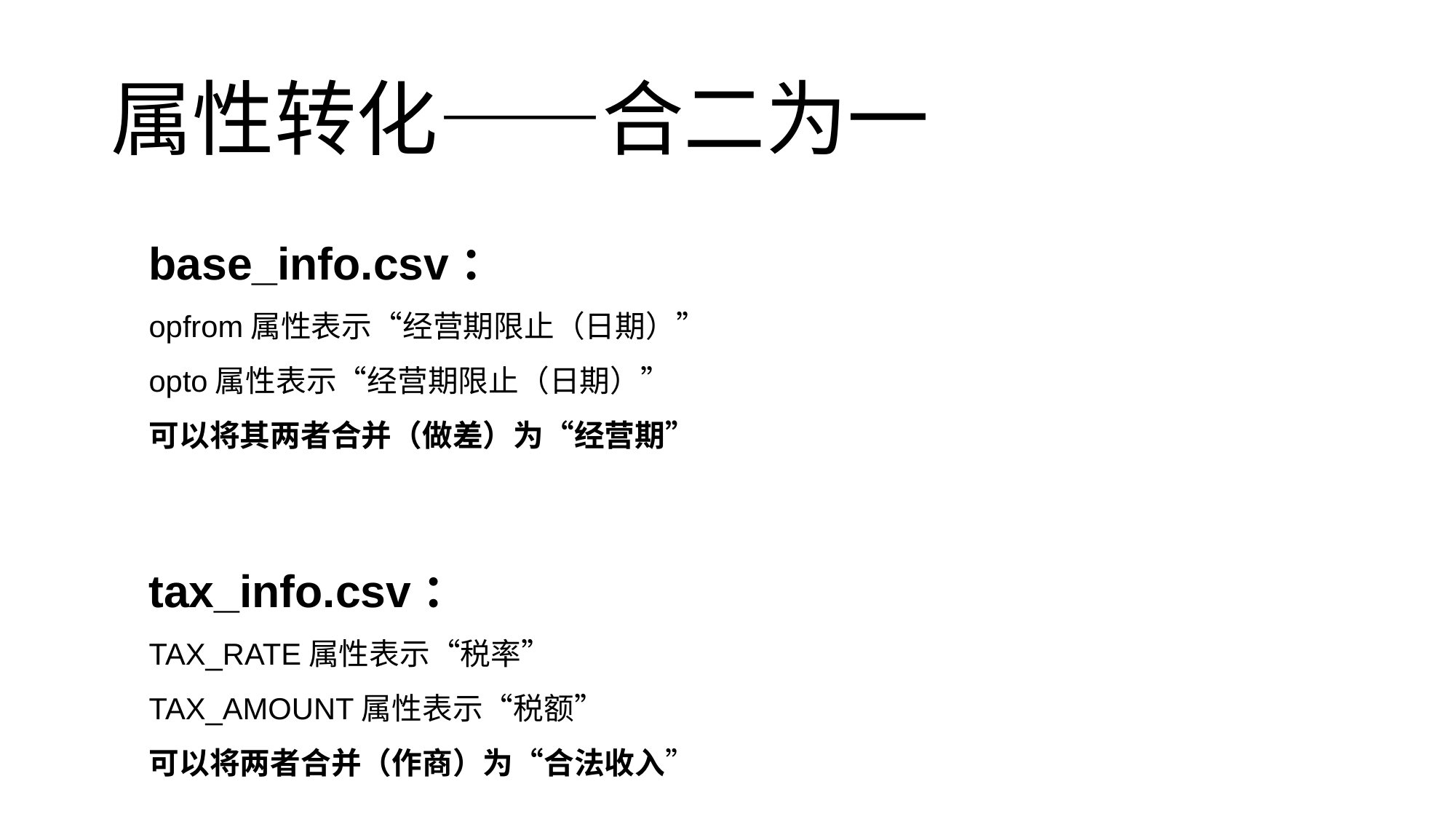

# 属性转化——合二为一
base_info.csv：
opfrom属性表示“经营期限止（日期）”
opto属性表示“经营期限止（日期）”
可以将其两者合并（做差）为“经营期”

tax_info.csv：
TAX_RATE属性表示“税率”
TAX_AMOUNT属性表示“税额”
可以将两者合并（作商）为“合法收入”